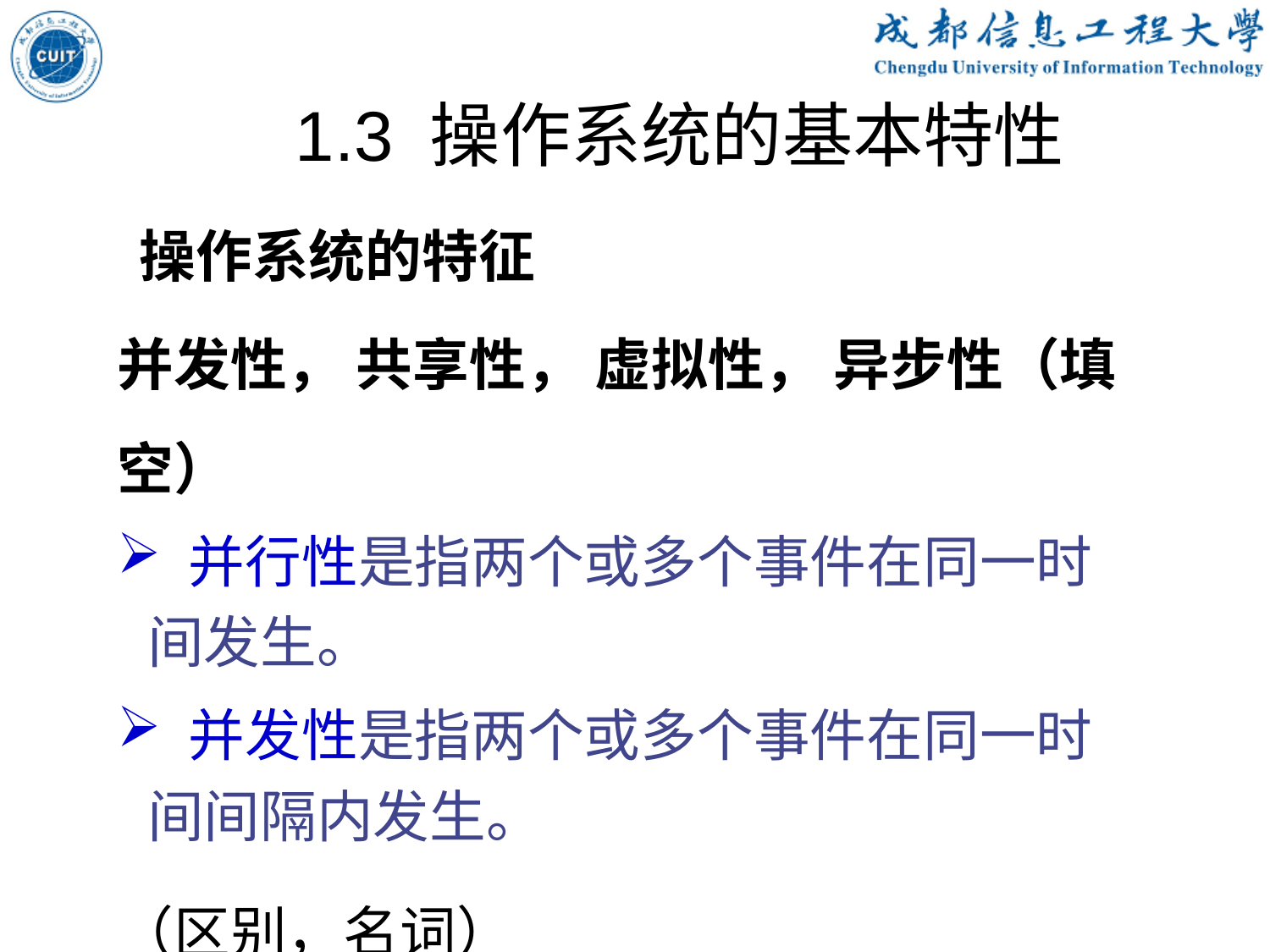

1.3 操作系统的基本特性
操作系统的特征
并发性， 共享性， 虚拟性， 异步性（填空）
 并行性是指两个或多个事件在同一时间发生。
 并发性是指两个或多个事件在同一时间间隔内发生。
（区别，名词）